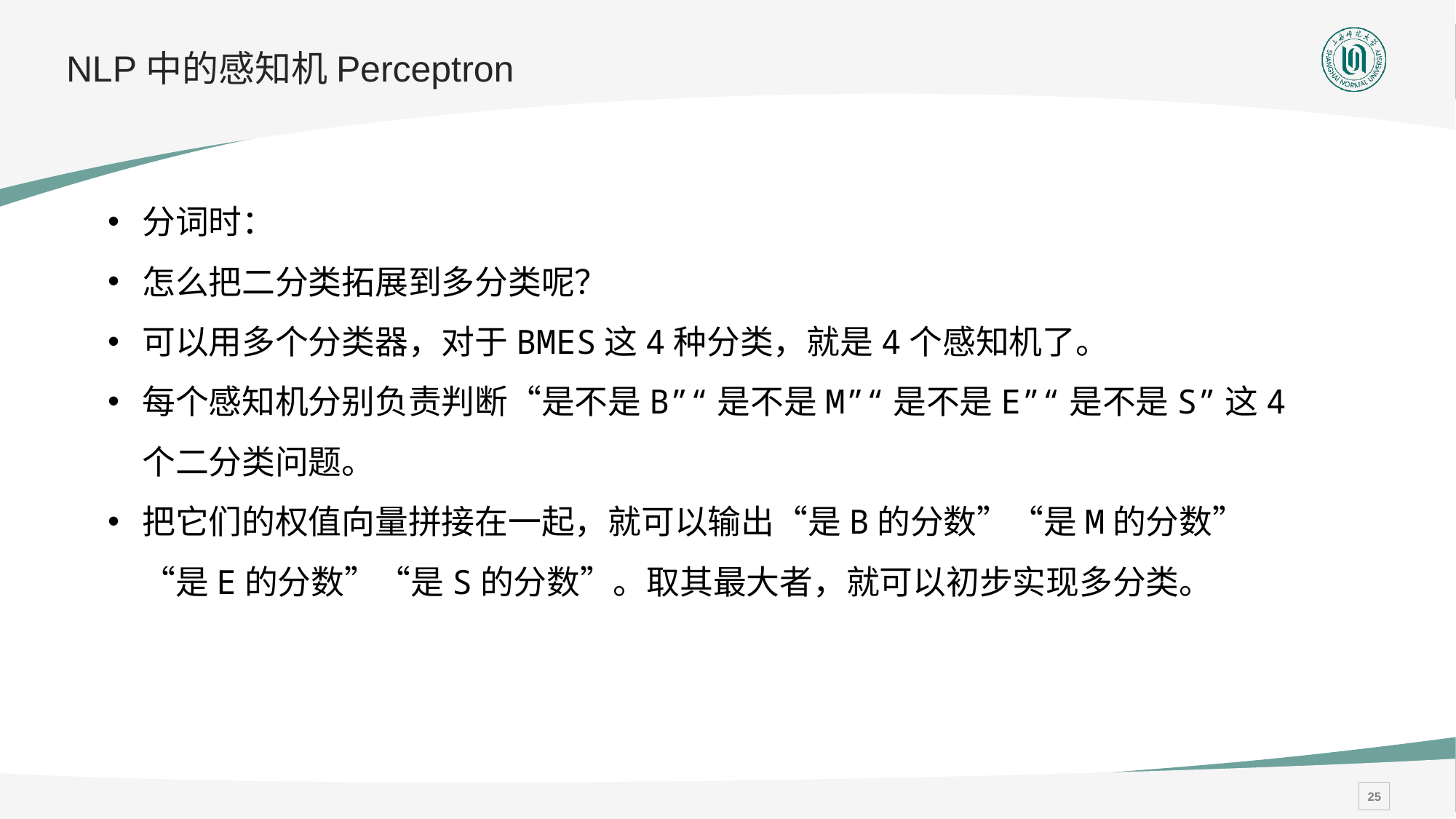

# NLP中的感知机Perceptron
分词时：
怎么把二分类拓展到多分类呢？
可以用多个分类器，对于BMES这4种分类，就是4个感知机了。
每个感知机分别负责判断“是不是B”“是不是M”“是不是E”“是不是S”这4个二分类问题。
把它们的权值向量拼接在一起，就可以输出“是B的分数”“是M的分数”“是E的分数”“是S的分数”。取其最大者，就可以初步实现多分类。